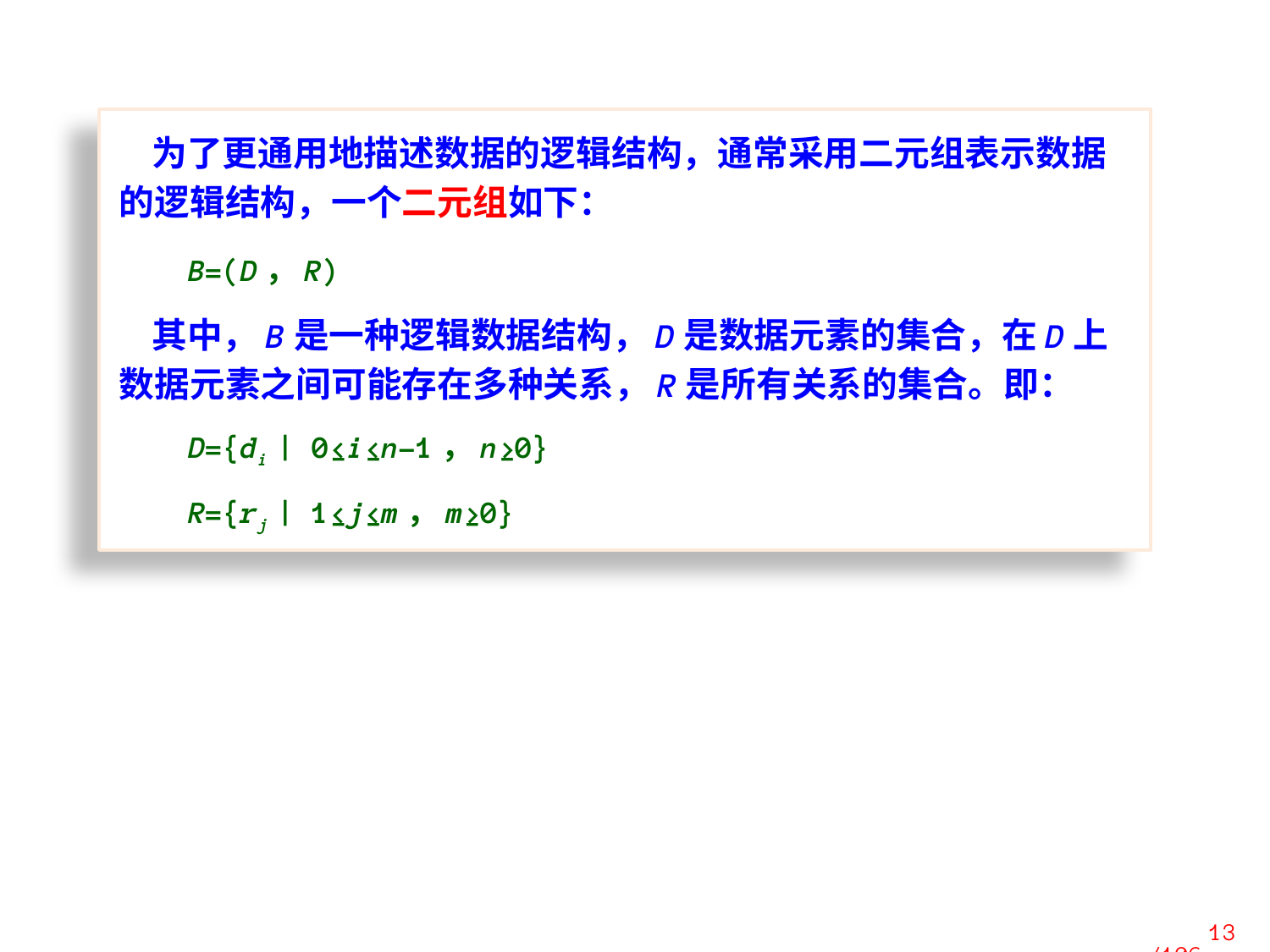

为了更通用地描述数据的逻辑结构，通常采用二元组表示数据的逻辑结构，一个二元组如下：
    B=(D，R)
   其中，B是一种逻辑数据结构，D是数据元素的集合，在D上数据元素之间可能存在多种关系，R是所有关系的集合。即：
    D={di | 0≤i≤n-1，n≥0}
    R={rj | 1≤j≤m，m≥0}
                 13/106